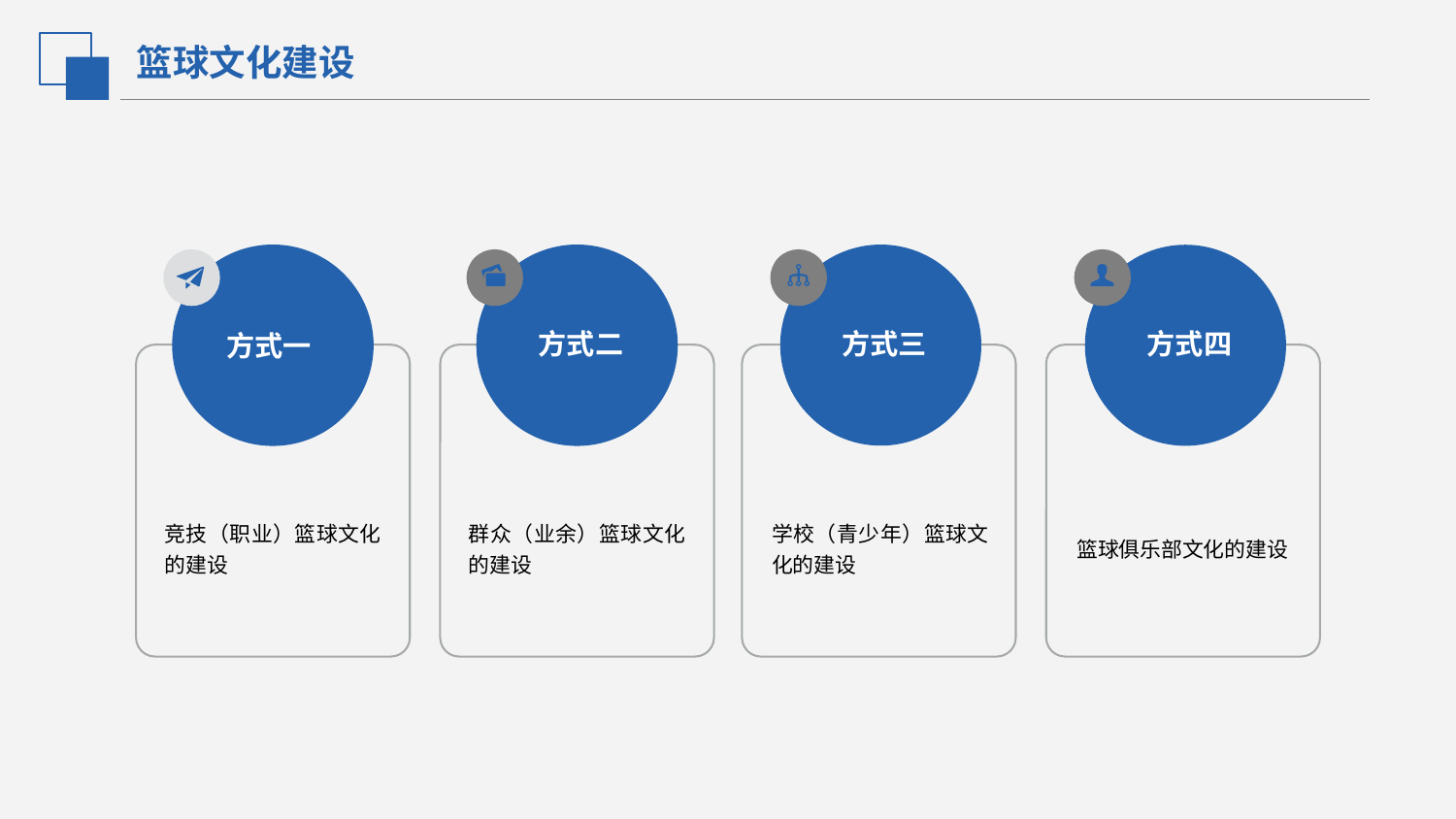

篮球文化建设

方式一
方式二
方式三
方式四

竞技（职业）篮球文化的建设
群众（业余）篮球文化的建设
学校（青少年）篮球文化的建设
篮球俱乐部文化的建设